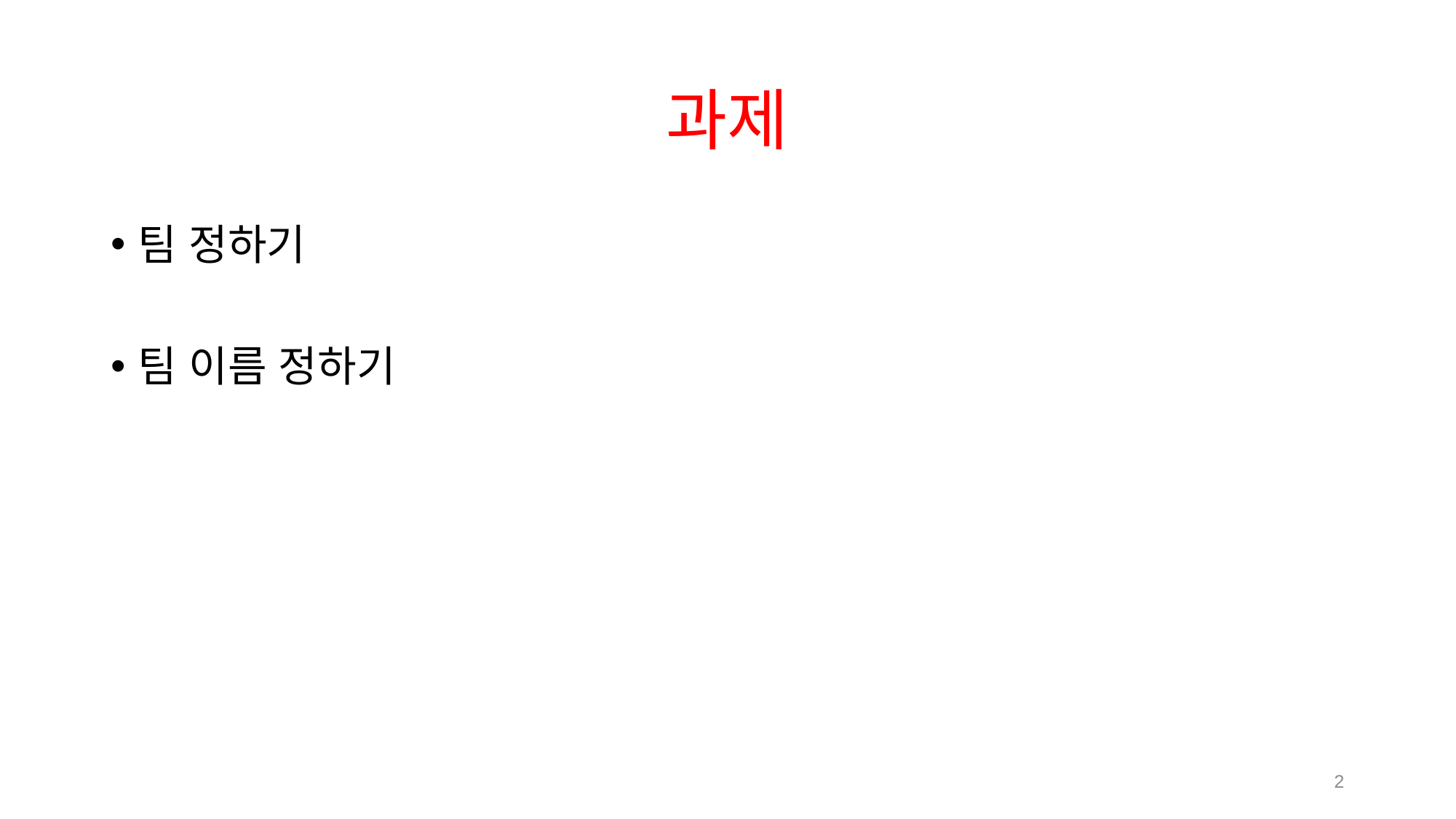

# 과제
팀 정하기

팀 이름 정하기

2